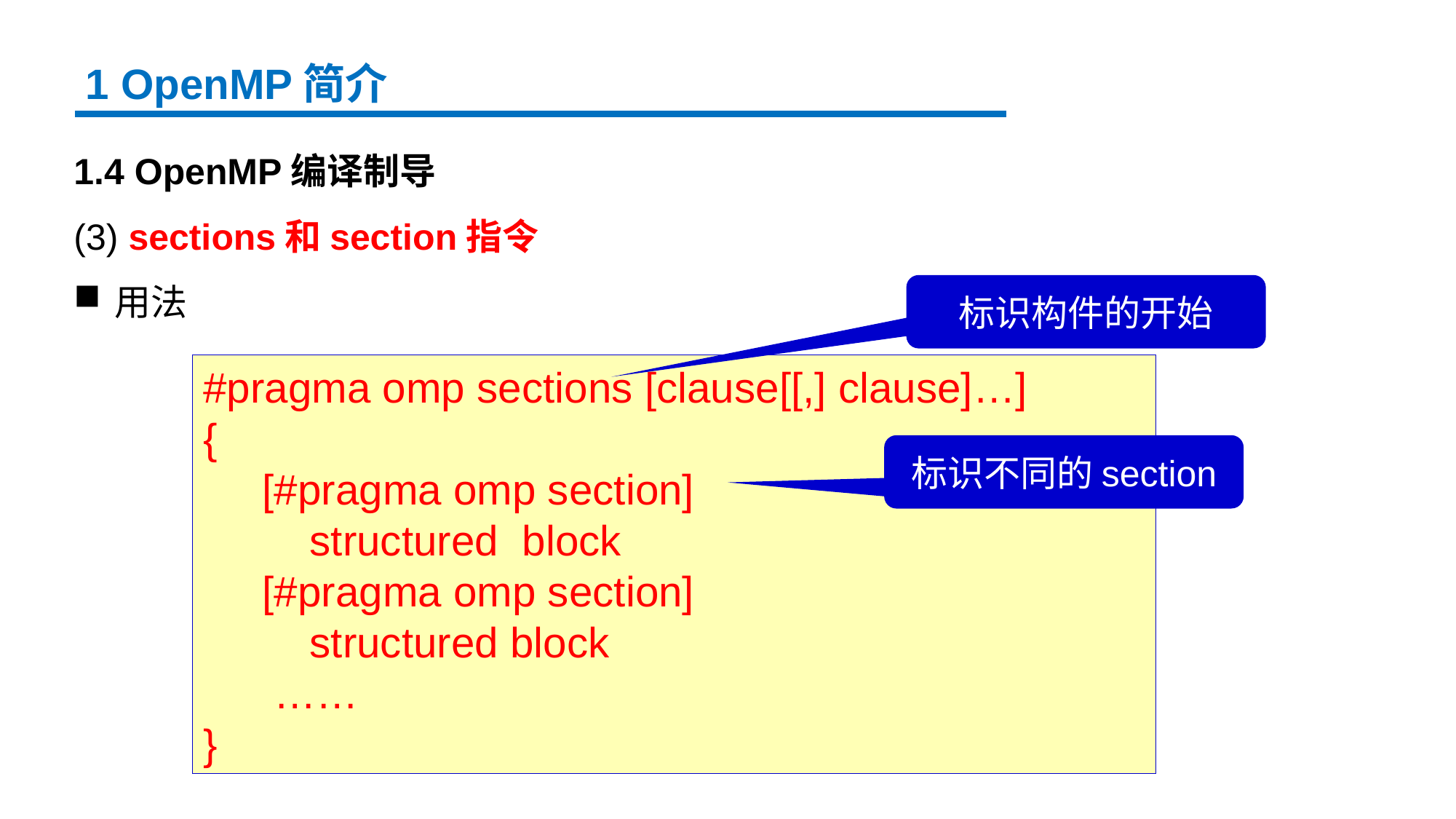

1 OpenMP简介
1.4 OpenMP编译制导
(3) sections和section指令
用法
标识构件的开始
#pragma omp sections [clause[[,] clause]…]
{
     [#pragma omp section]
         structured  block
     [#pragma omp section]
         structured block
      ……
}
标识不同的section